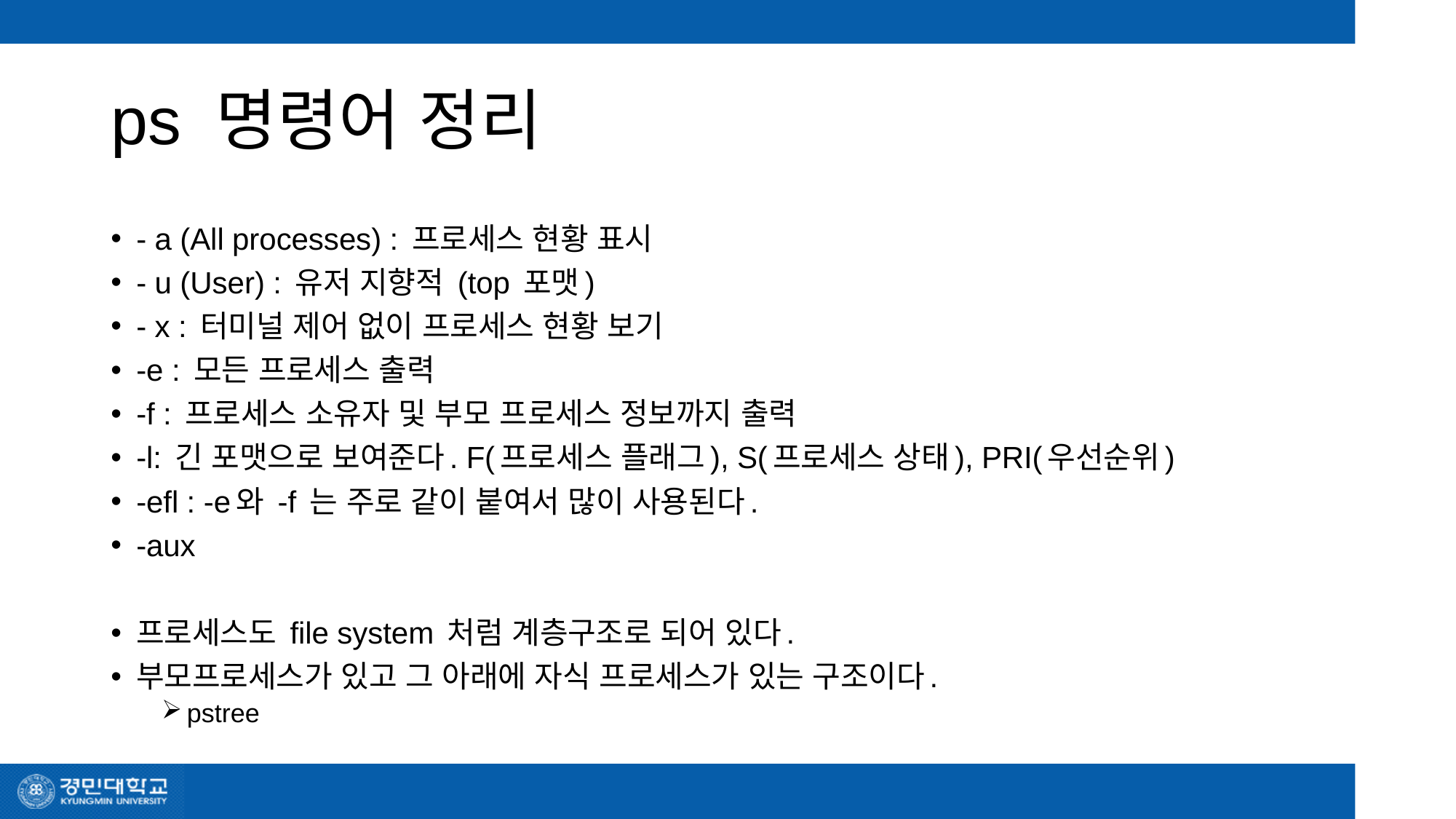

# ps 명령어 정리
- a (All processes) : 프로세스 현황 표시
- u (User) : 유저 지향적 (top 포맷)
- x : 터미널 제어 없이 프로세스 현황 보기
-e : 모든 프로세스 출력
-f : 프로세스 소유자 및 부모 프로세스 정보까지 출력
-l: 긴 포맷으로 보여준다. F(프로세스 플래그), S(프로세스 상태), PRI(우선순위)
-efl : -e와 -f 는 주로 같이 붙여서 많이 사용된다.
-aux

프로세스도 file system 처럼 계층구조로 되어 있다.
부모프로세스가 있고 그 아래에 자식 프로세스가 있는 구조이다.
pstree